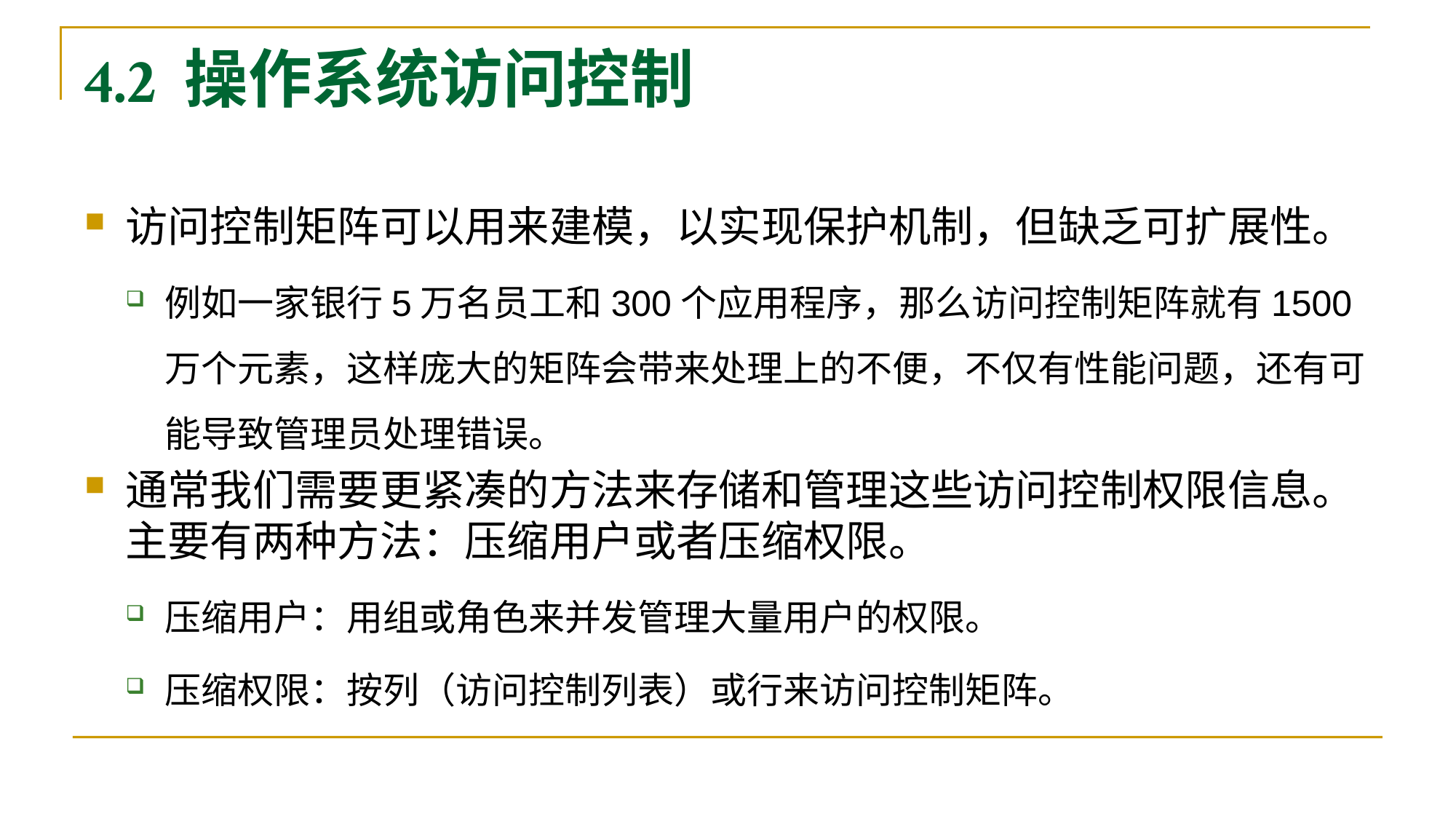

# 4.2 操作系统访问控制
访问控制矩阵可以用来建模，以实现保护机制，但缺乏可扩展性。
例如一家银行5万名员工和300个应用程序，那么访问控制矩阵就有1500万个元素，这样庞大的矩阵会带来处理上的不便，不仅有性能问题，还有可能导致管理员处理错误。
通常我们需要更紧凑的方法来存储和管理这些访问控制权限信息。主要有两种方法：压缩用户或者压缩权限。
压缩用户：用组或角色来并发管理大量用户的权限。
压缩权限：按列（访问控制列表）或行来访问控制矩阵。